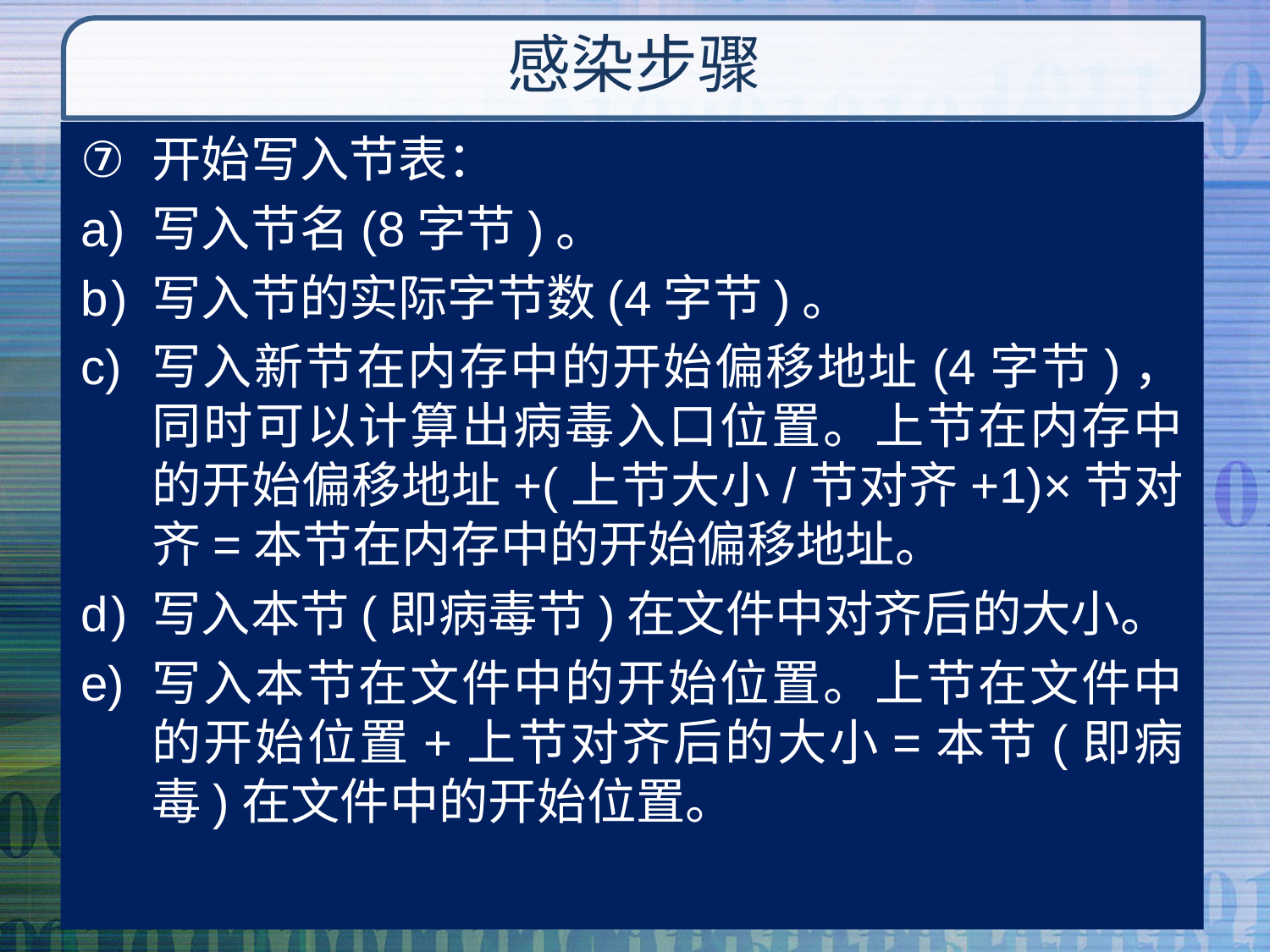

# 感染步骤
开始写入节表：
写入节名(8字节)。
写入节的实际字节数(4字节)。
写入新节在内存中的开始偏移地址(4字节)，同时可以计算出病毒入口位置。上节在内存中的开始偏移地址+(上节大小/节对齐+1)×节对齐=本节在内存中的开始偏移地址。
写入本节(即病毒节)在文件中对齐后的大小。
写入本节在文件中的开始位置。上节在文件中的开始位置+上节对齐后的大小=本节(即病毒)在文件中的开始位置。